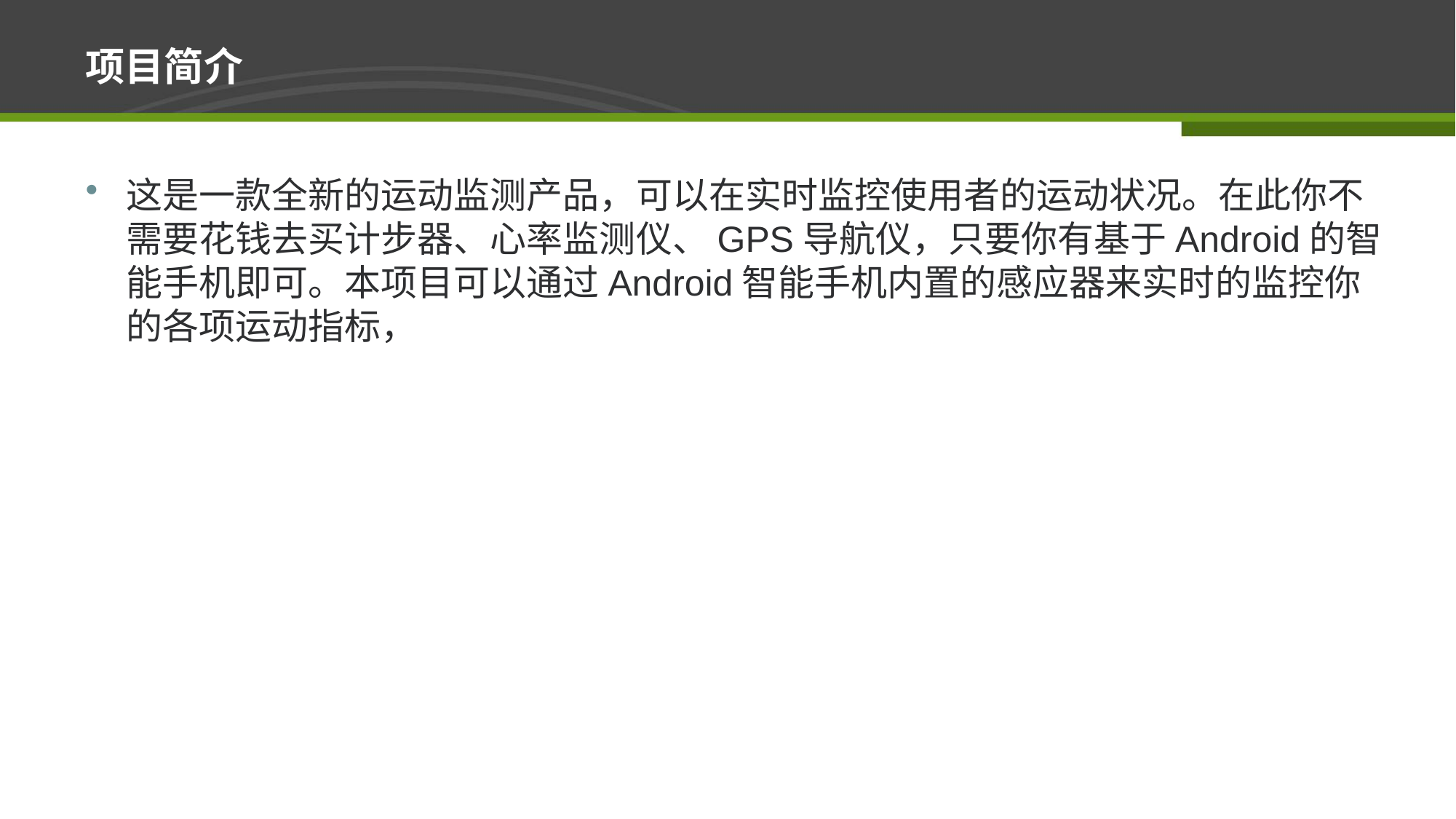

# 项目简介
这是一款全新的运动监测产品，可以在实时监控使用者的运动状况。在此你不需要花钱去买计步器、心率监测仪、GPS导航仪，只要你有基于Android的智能手机即可。本项目可以通过Android智能手机内置的感应器来实时的监控你的各项运动指标，